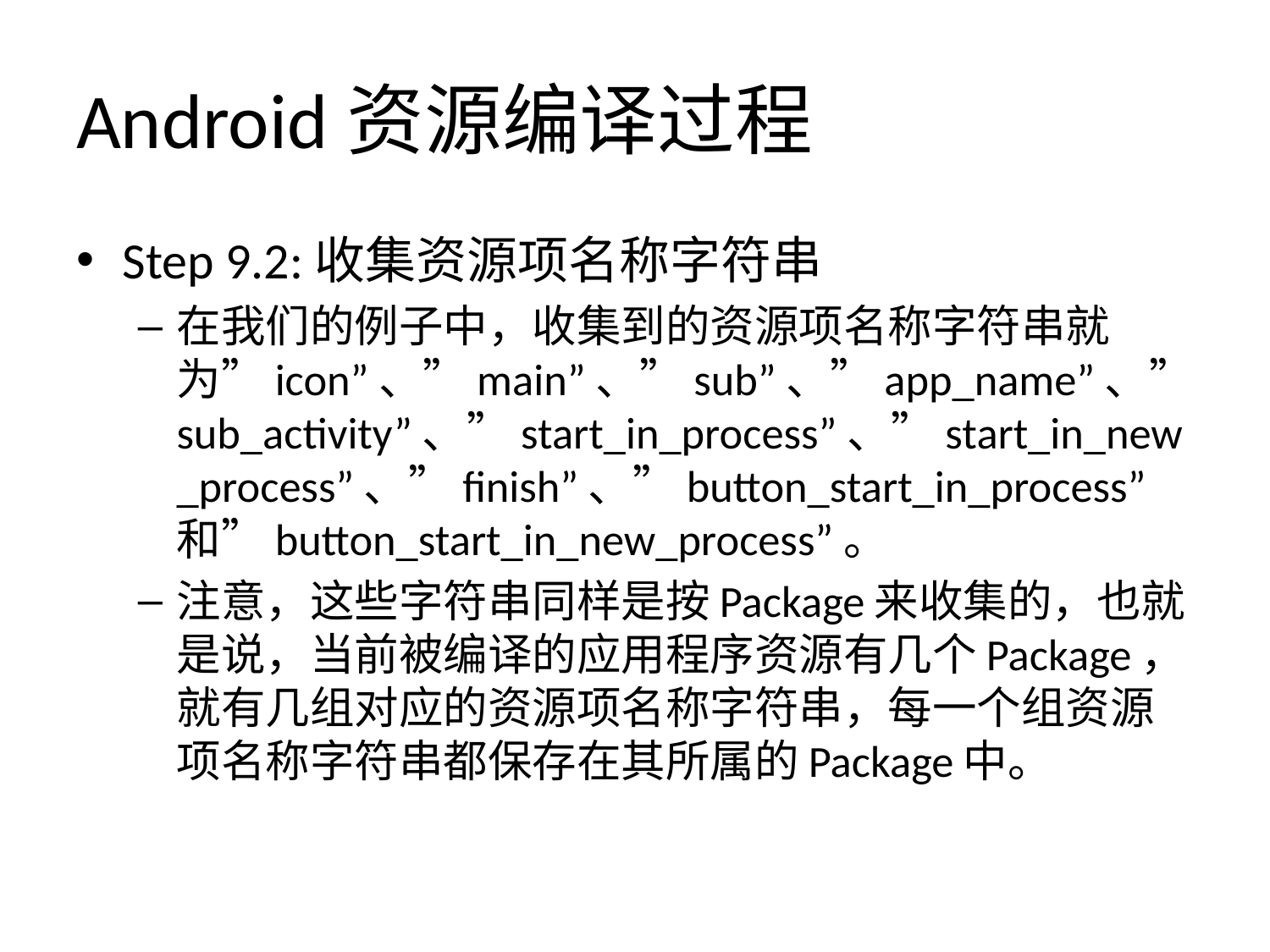

# Android资源编译过程
Step 9.2:收集资源项名称字符串
在我们的例子中，收集到的资源项名称字符串就为”icon”、”main”、”sub”、”app_name”、”sub_activity”、”start_in_process”、”start_in_new_process”、”finish”、”button_start_in_process”和”button_start_in_new_process”。
注意，这些字符串同样是按Package来收集的，也就是说，当前被编译的应用程序资源有几个Package，就有几组对应的资源项名称字符串，每一个组资源项名称字符串都保存在其所属的Package中。